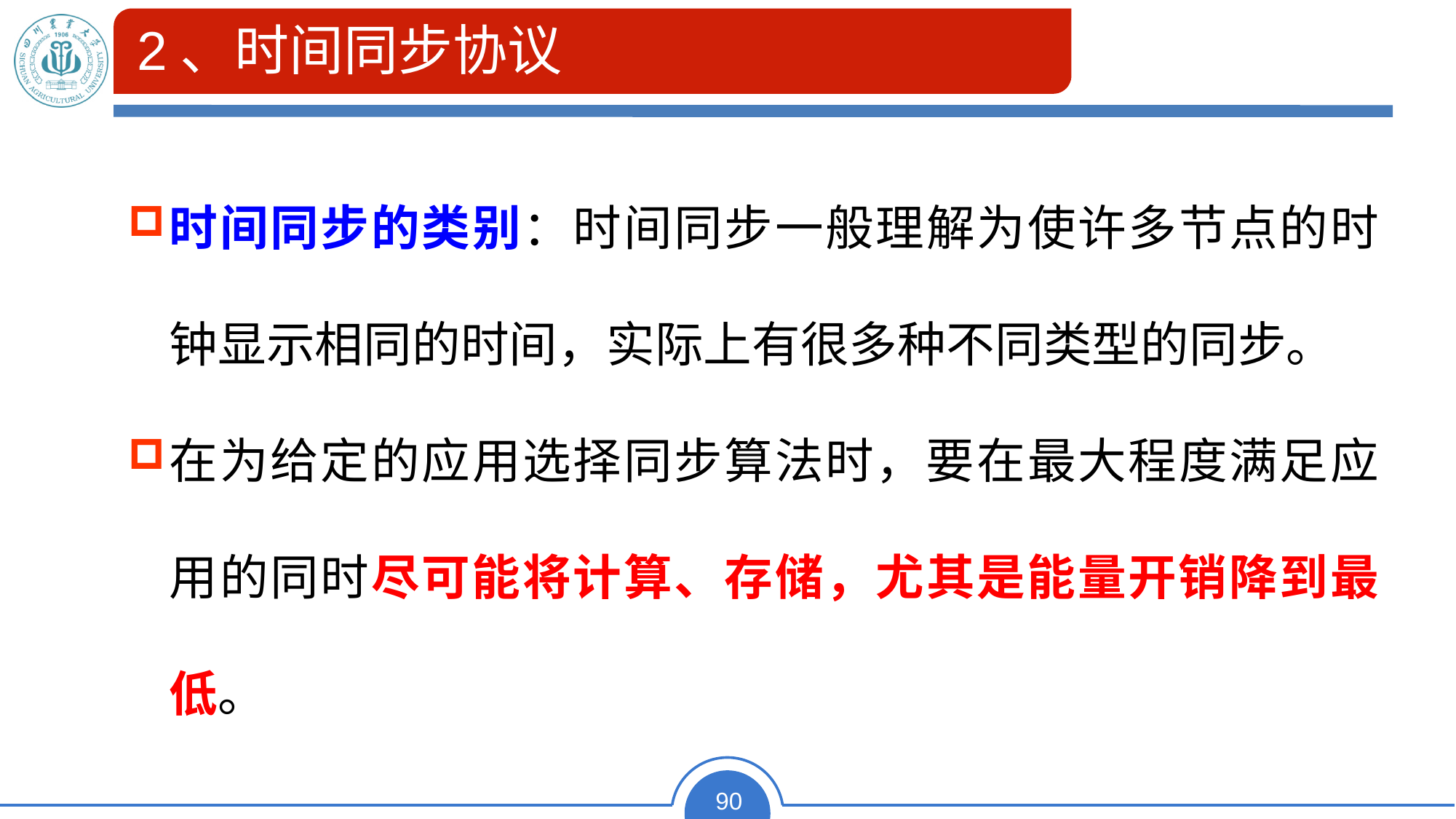

# 2、时间同步协议
时间同步的类别：时间同步一般理解为使许多节点的时钟显示相同的时间，实际上有很多种不同类型的同步。
在为给定的应用选择同步算法时，要在最大程度满足应用的同时尽可能将计算、存储，尤其是能量开销降到最低。